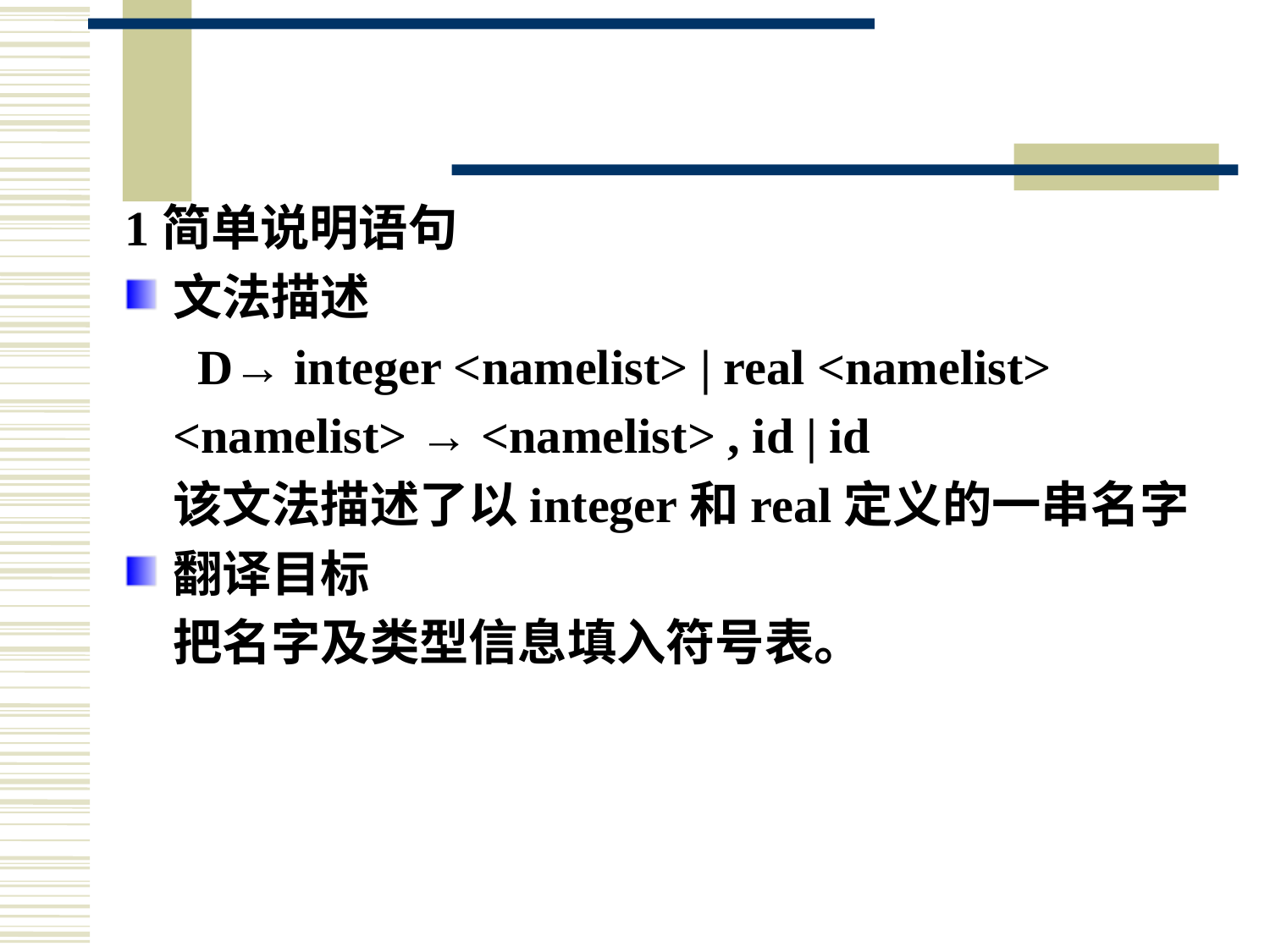

#
1简单说明语句
文法描述
	  D→ integer <namelist> | real <namelist>
	<namelist> → <namelist> , id | id
	该文法描述了以integer和real定义的一串名字
翻译目标
	把名字及类型信息填入符号表。